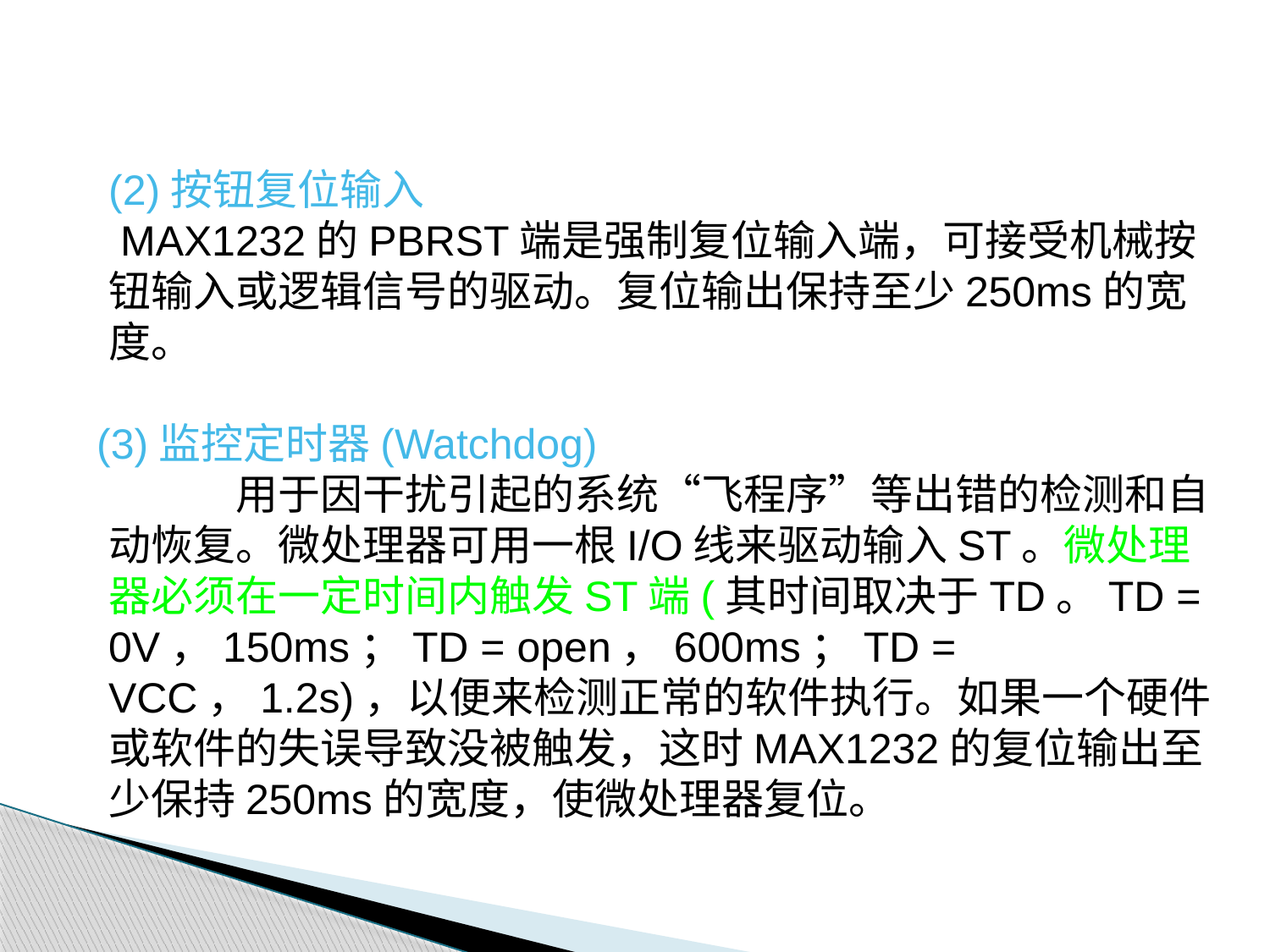

(2)按钮复位输入
    MAX1232的PBRST端是强制复位输入端，可接受机械按钮输入或逻辑信号的驱动。复位输出保持至少250ms的宽度。

  (3)监控定时器(Watchdog)
		用于因干扰引起的系统“飞程序”等出错的检测和自动恢复。微处理器可用一根I/O线来驱动输入ST。微处理器必须在一定时间内触发ST端(其时间取决于TD。TD = 0V，150ms；TD = open，600ms；TD = VCC，1.2s)，以便来检测正常的软件执行。如果一个硬件或软件的失误导致没被触发，这时MAX1232的复位输出至少保持250ms的宽度，使微处理器复位。